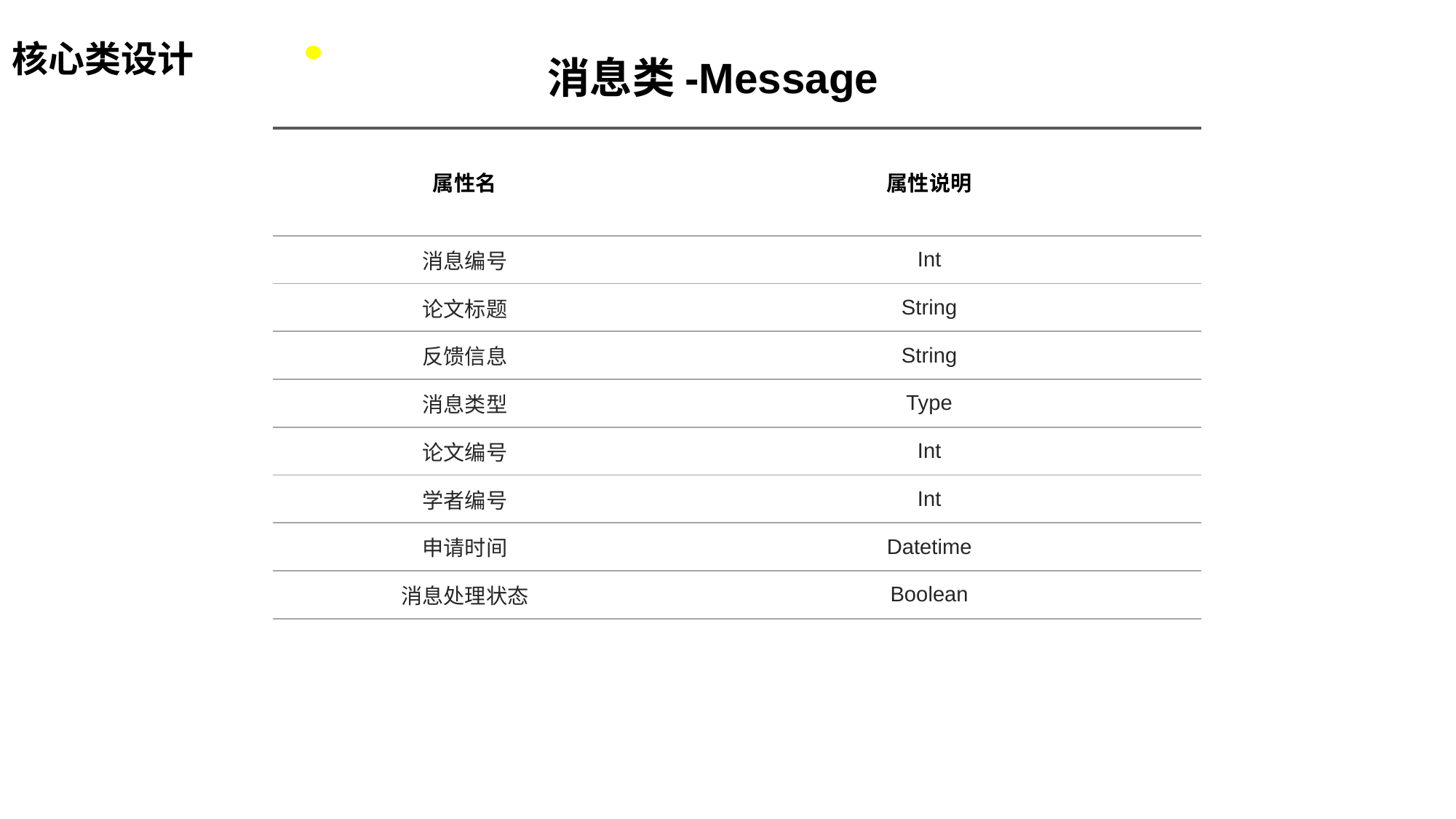

核心类设计

消息类-Message
| 属性名 | 属性说明 |
| --- | --- |
| 消息编号 | Int |
| 论文标题 | String |
| 反馈信息 | String |
| 消息类型 | Type |
| 论文编号 | Int |
| 学者编号 | Int |
| 申请时间 | Datetime |
| 消息处理状态 | Boolean |